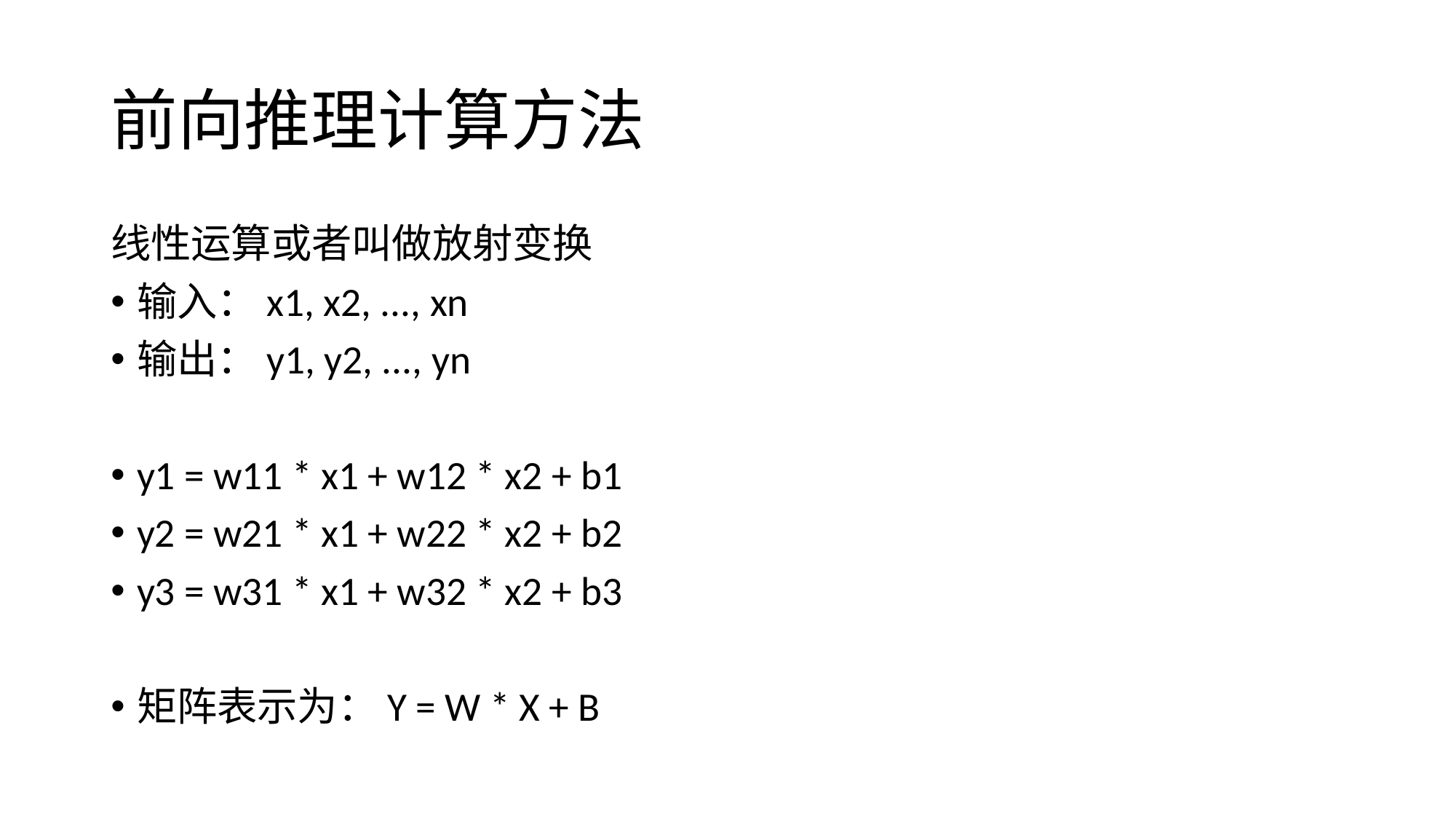

# 前向推理计算方法
线性运算或者叫做放射变换
输入：x1, x2, ..., xn
输出：y1, y2, ..., yn

y1 = w11 * x1 + w12 * x2 + b1
y2 = w21 * x1 + w22 * x2 + b2
y3 = w31 * x1 + w32 * x2 + b3

矩阵表示为：Y = W * X + B